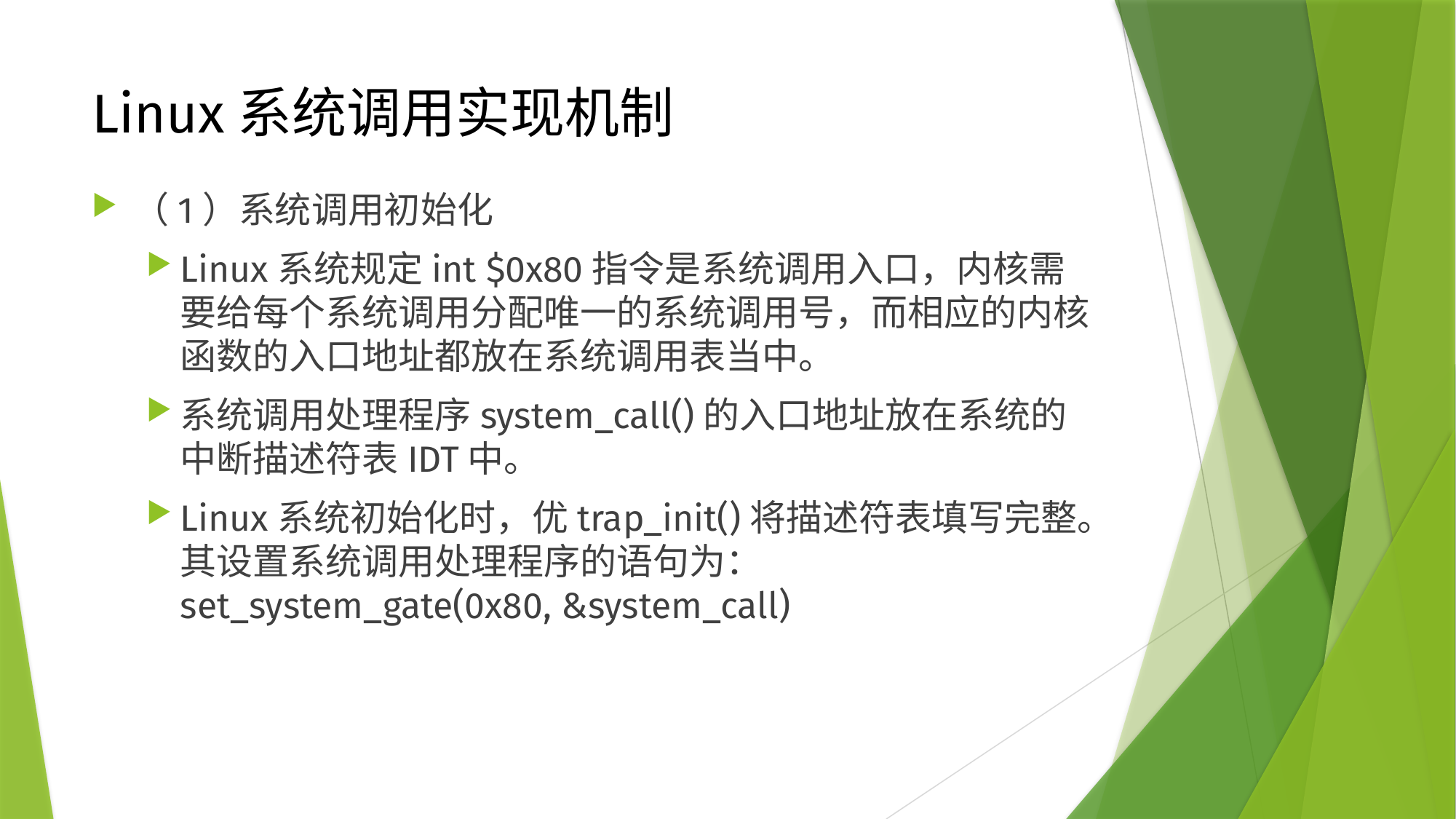

# Linux系统调用实现机制
（1）系统调用初始化
Linux系统规定int $0x80指令是系统调用入口，内核需要给每个系统调用分配唯一的系统调用号，而相应的内核函数的入口地址都放在系统调用表当中。
系统调用处理程序system_call()的入口地址放在系统的中断描述符表IDT中。
Linux系统初始化时，优trap_init()将描述符表填写完整。其设置系统调用处理程序的语句为：
set_system_gate(0x80, &system_call)